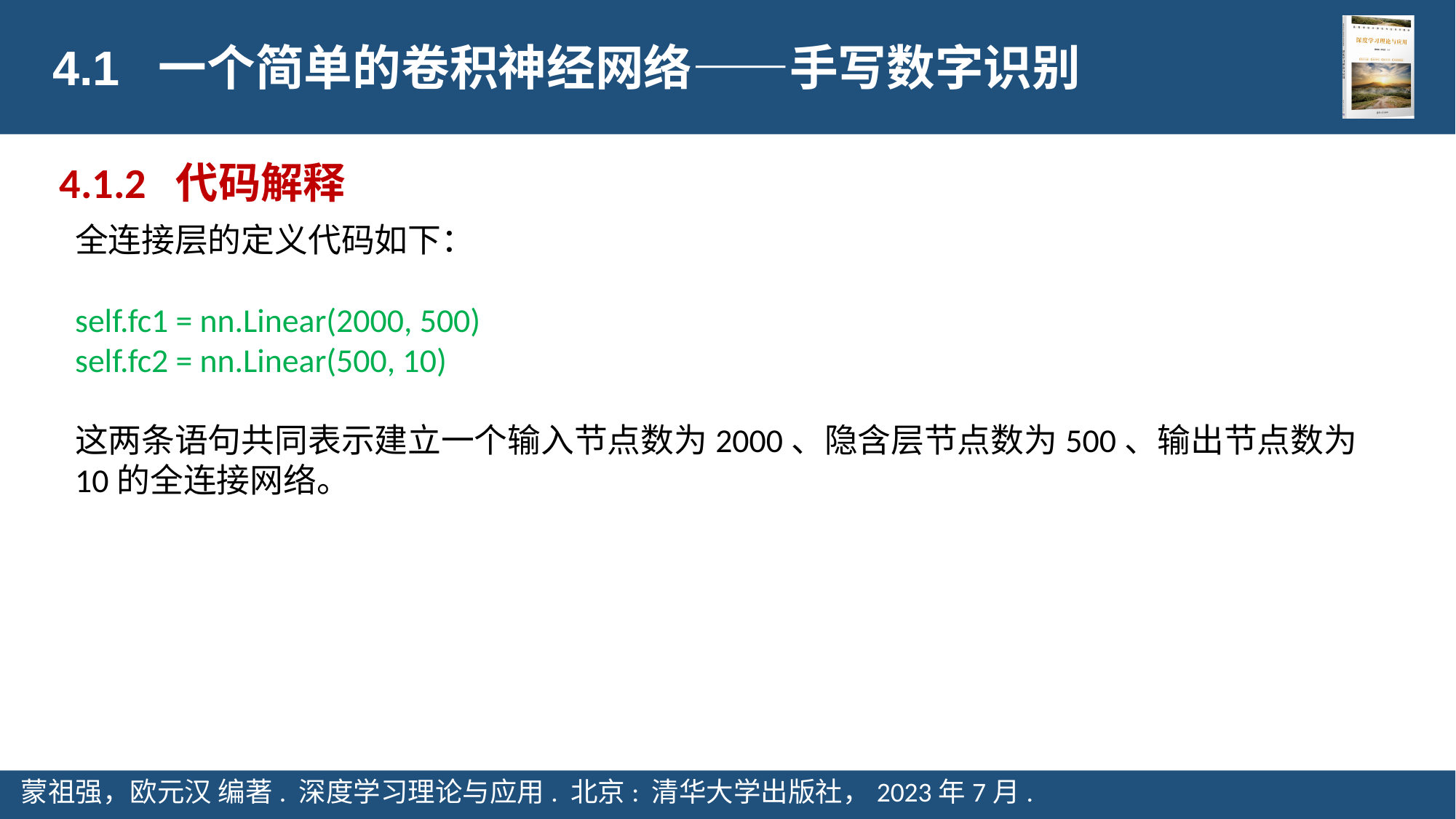

4.1  一个简单的卷积神经网络——手写数字识别
4.1.2  代码解释
全连接层的定义代码如下：

self.fc1 = nn.Linear(2000, 500)
self.fc2 = nn.Linear(500, 10)

这两条语句共同表示建立一个输入节点数为2000、隐含层节点数为500、输出节点数为10的全连接网络。